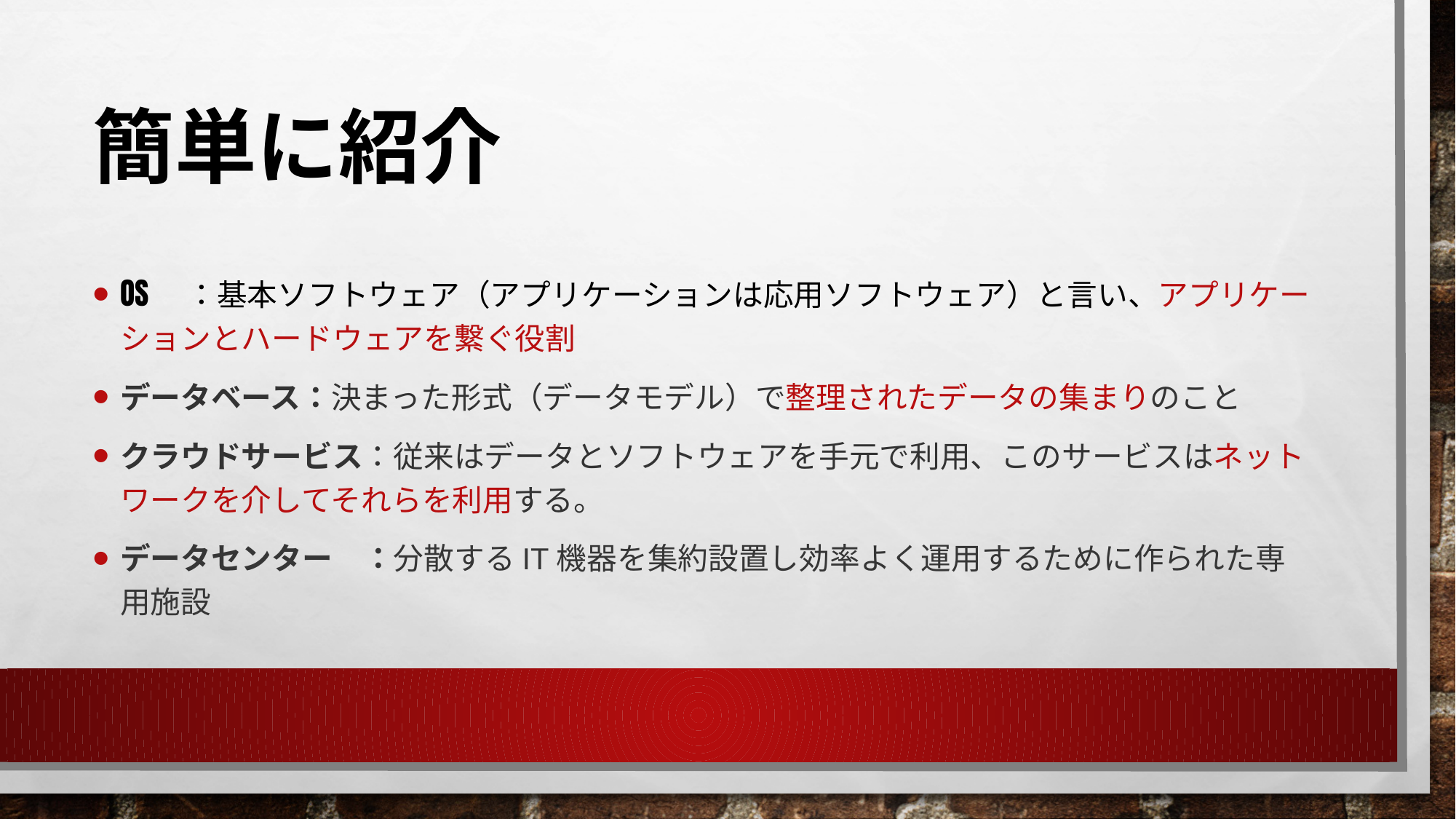

# 簡単に紹介
OS　：基本ソフトウェア（アプリケーションは応用ソフトウェア）と言い、アプリケーションとハードウェアを繋ぐ役割
データベース：決まった形式（データモデル）で整理されたデータの集まりのこと
クラウドサービス：従来はデータとソフトウェアを手元で利用、このサービスはネットワークを介してそれらを利用する。
データセンター　：分散するIT機器を集約設置し効率よく運用するために作られた専用施設